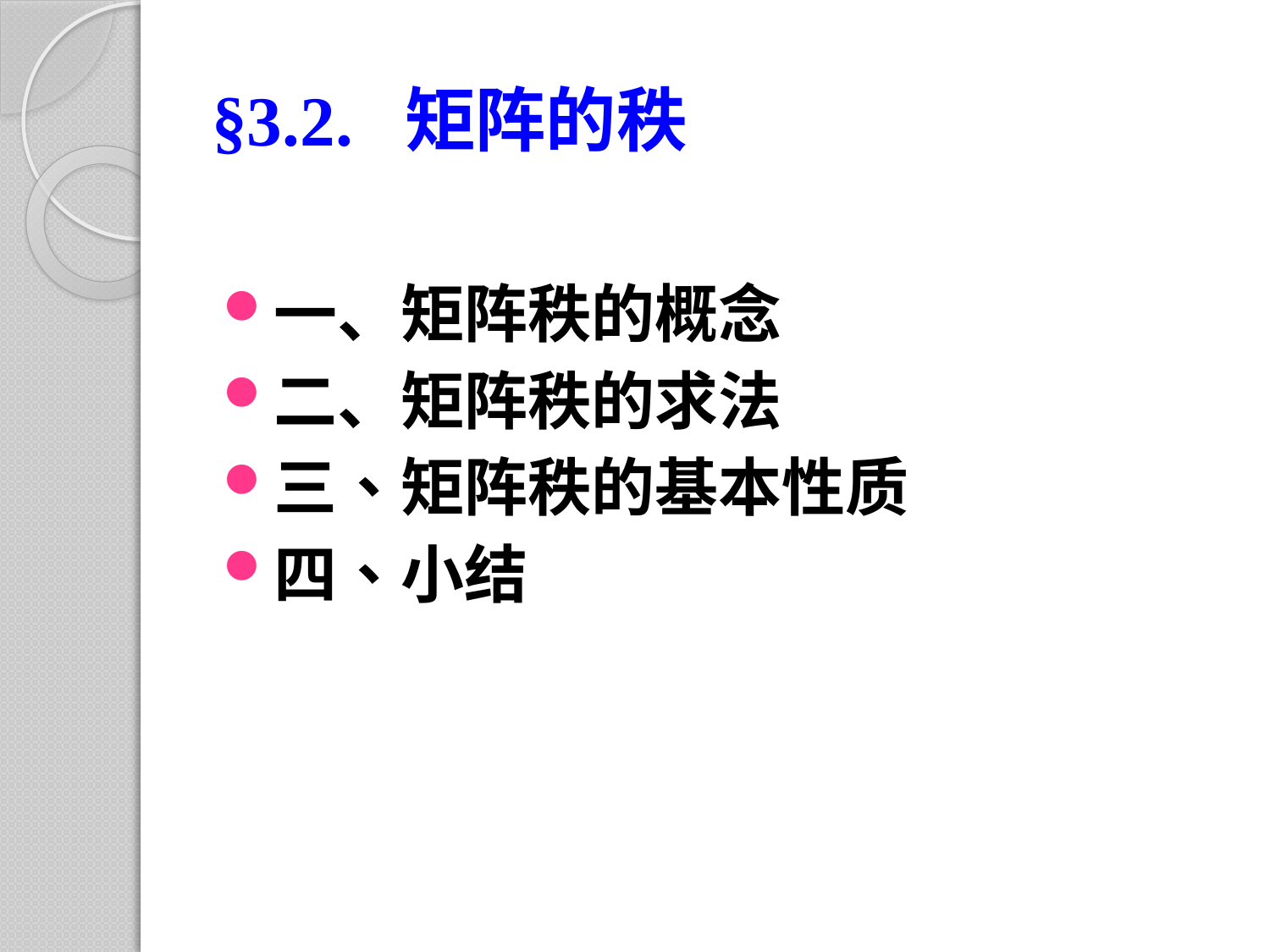

# §3.2.  矩阵的秩
一、矩阵秩的概念
二、矩阵秩的求法
三、矩阵秩的基本性质
四、小结